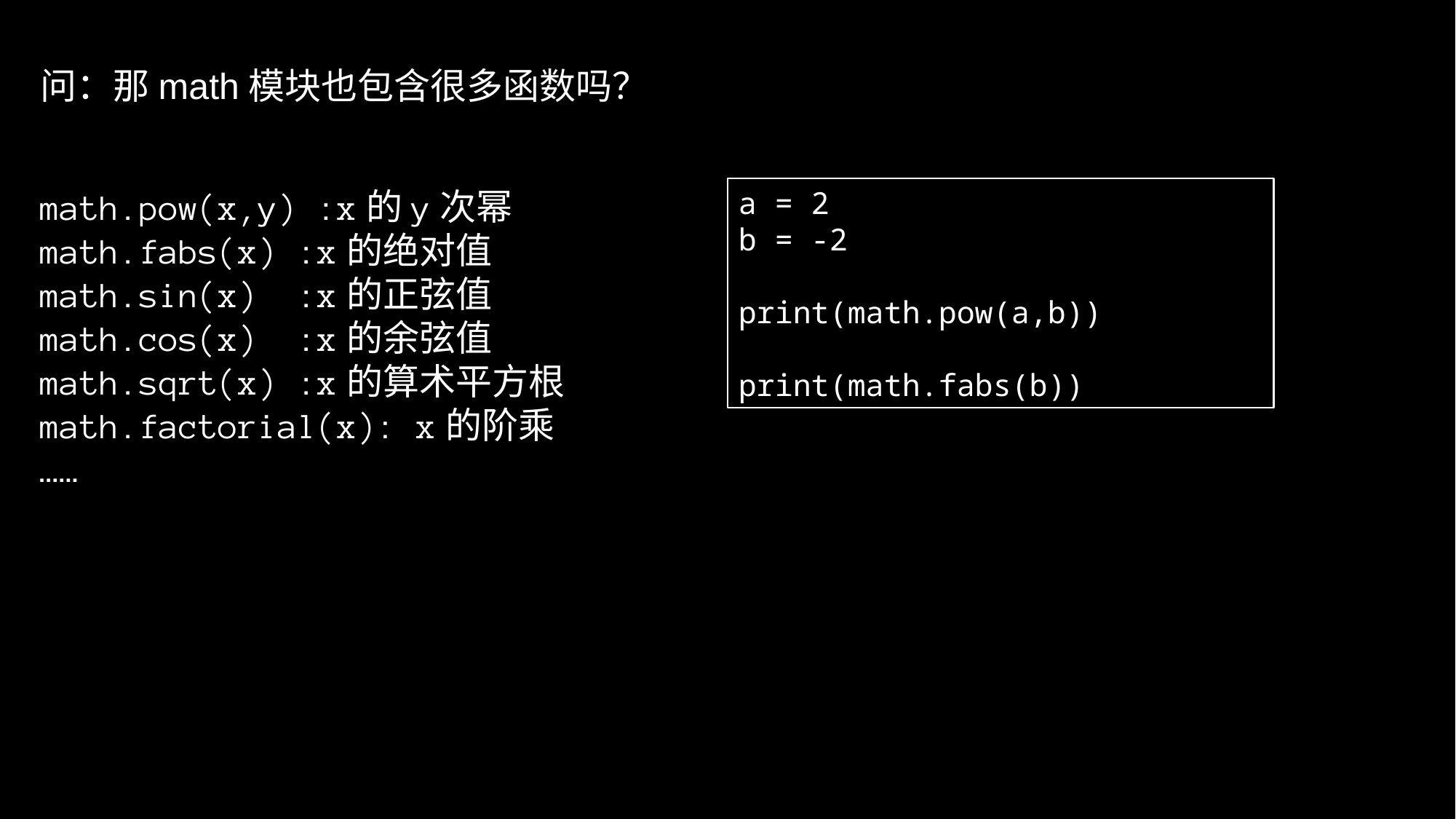

# 问：那math模块也包含很多函数吗？
math.pow(x,y) :x的y次幂
math.fabs(x) :x的绝对值
math.sin(x)  :x的正弦值
math.cos(x)  :x的余弦值
math.sqrt(x) :x的算术平方根
math.factorial(x): x的阶乘
……
a = 2
b = -2

print(math.pow(a,b))

print(math.fabs(b))